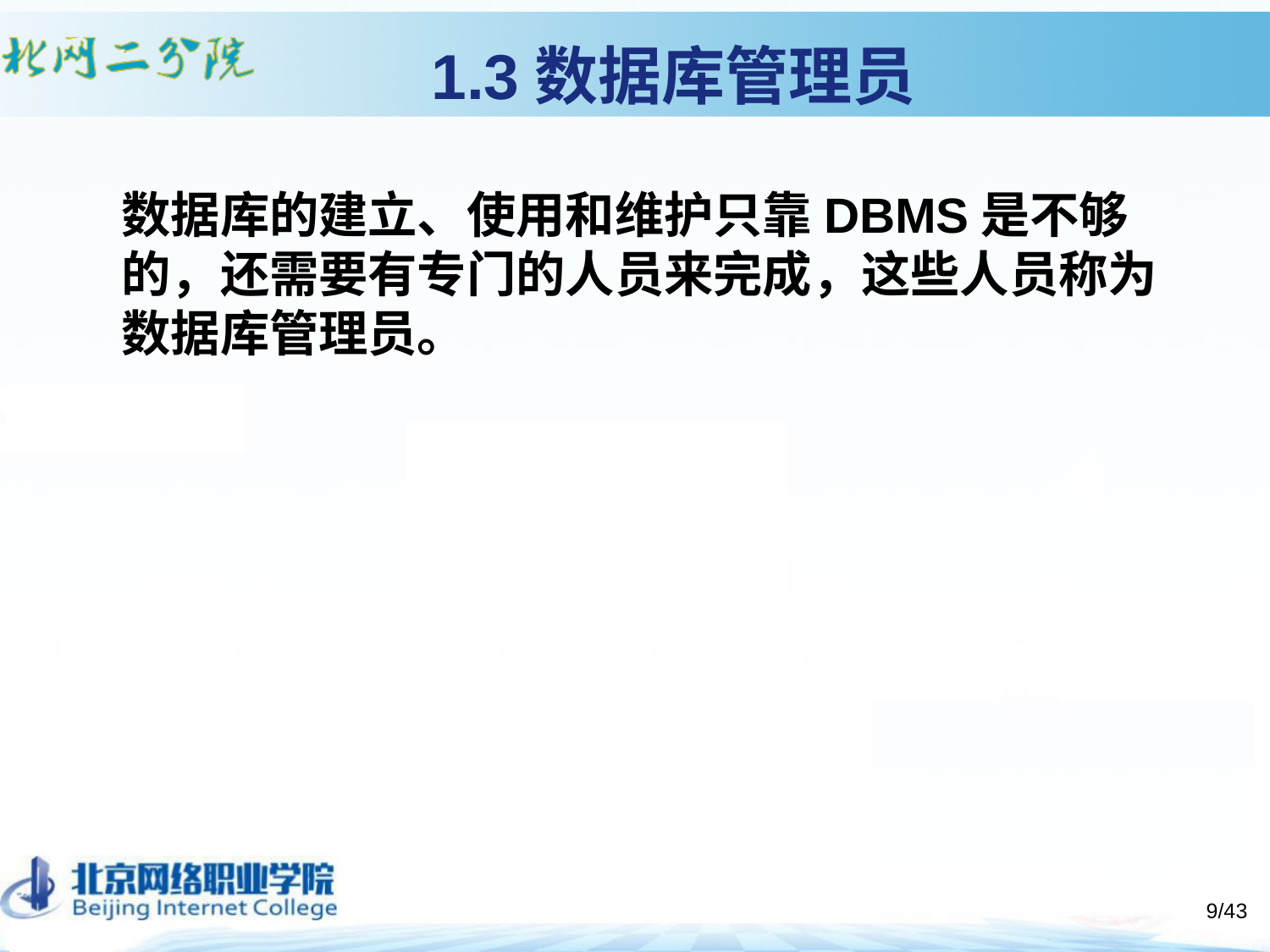

# 1.3数据库管理员
数据库的建立、使用和维护只靠DBMS是不够的，还需要有专门的人员来完成，这些人员称为数据库管理员。

9/43